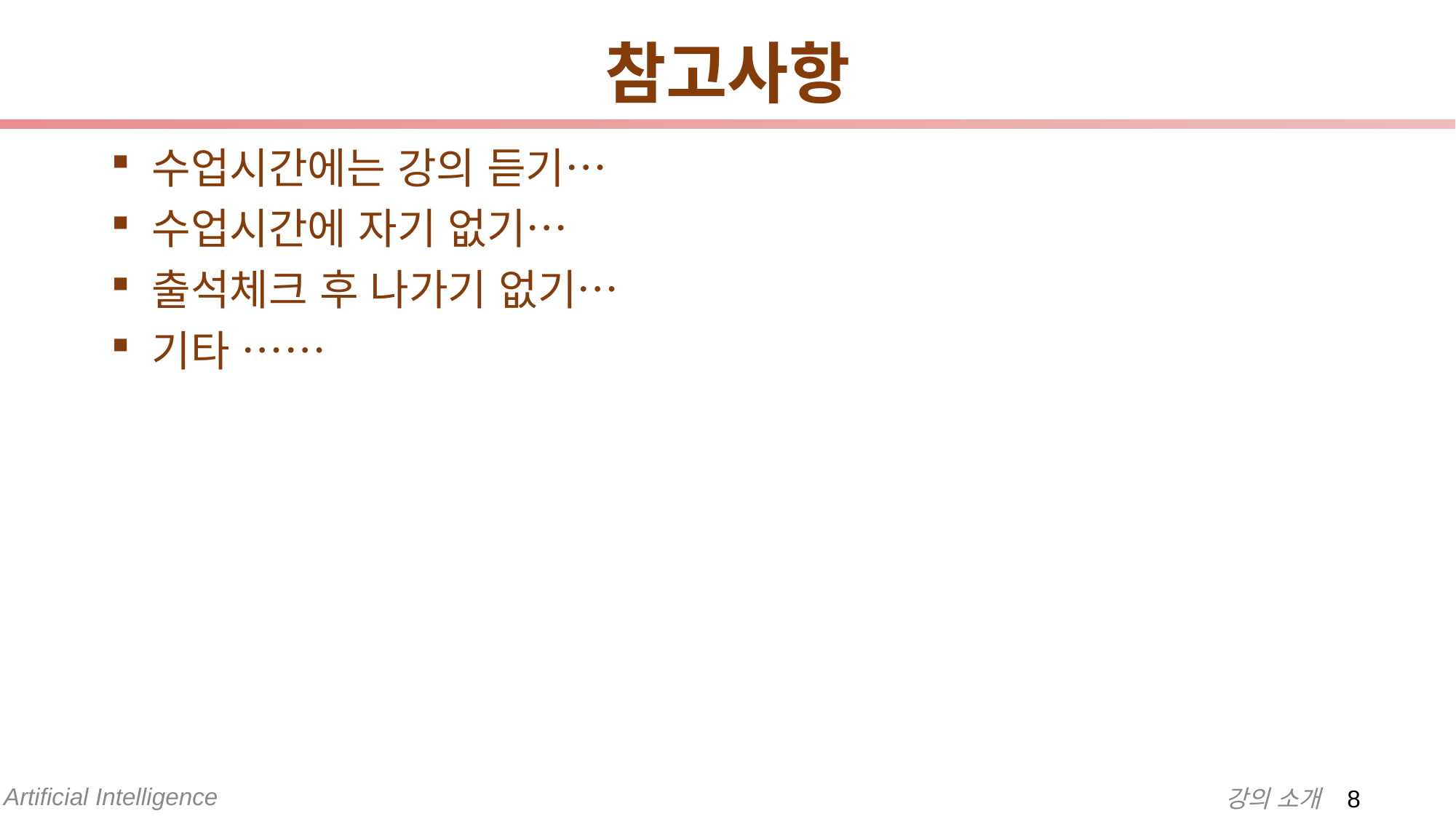

# 참고사항
수업시간에는 강의 듣기…
수업시간에 자기 없기…
출석체크 후 나가기 없기…
기타 ……